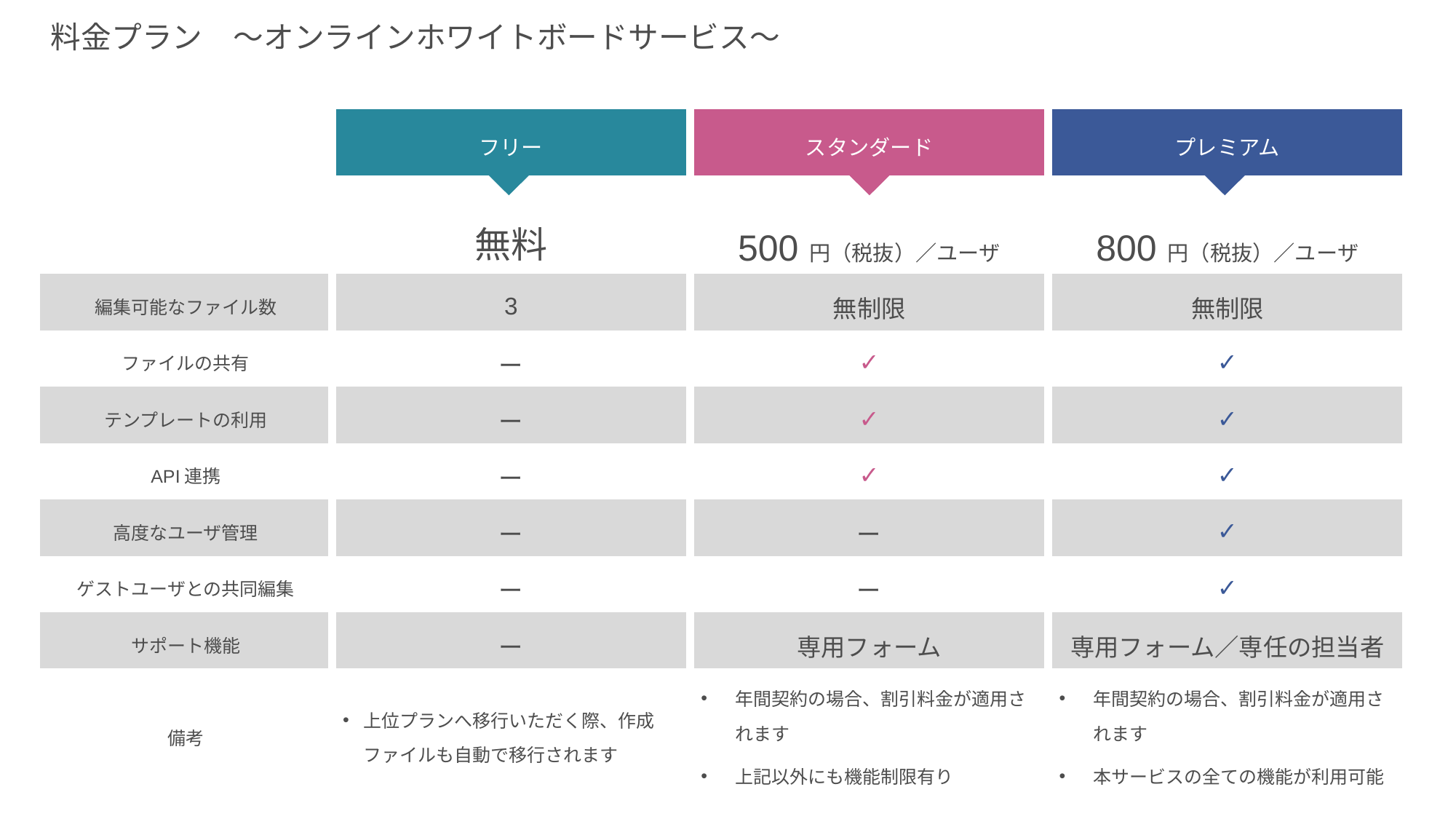

# 料金プラン　～オンラインホワイトボードサービス～
|  |  | フリー | スタンダード | プレミアム |
| --- | --- | --- | --- | --- |
|  |  | 無料 | 500 円（税抜）／ユーザ | 800 円（税抜）／ユーザ |
| 編集可能なファイル数 |  | 3 | 無制限 | 無制限 |
| ファイルの共有 |  | ー | ✓ | ✓ |
| テンプレートの利用 |  | ー | ✓ | ✓ |
| API連携 |  | ー | ✓ | ✓ |
| 高度なユーザ管理 |  | ー | ー | ✓ |
| ゲストユーザとの共同編集 |  | ー | ー | ✓ |
| サポート機能 |  | ー | 専用フォーム | 専用フォーム／専任の担当者 |
| 備考 |  | 上位プランへ移行いただく際、作成ファイルも自動で移行されます | 年間契約の場合、割引料金が適用されます 上記以外にも機能制限有り | 年間契約の場合、割引料金が適用されます 本サービスの全ての機能が利用可能 |